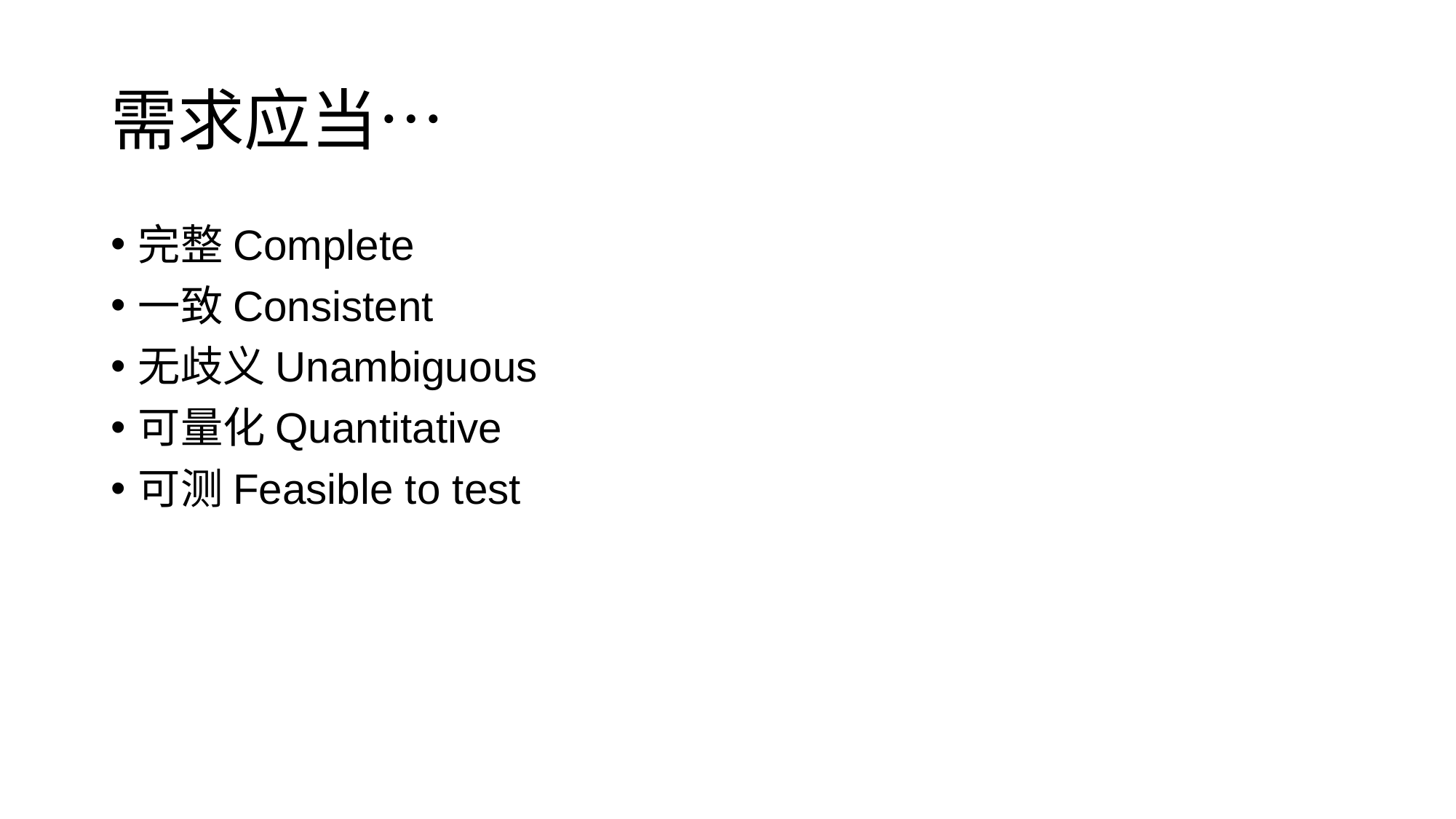

# 需求应当…
完整Complete
一致Consistent
无歧义Unambiguous
可量化Quantitative
可测Feasible to test